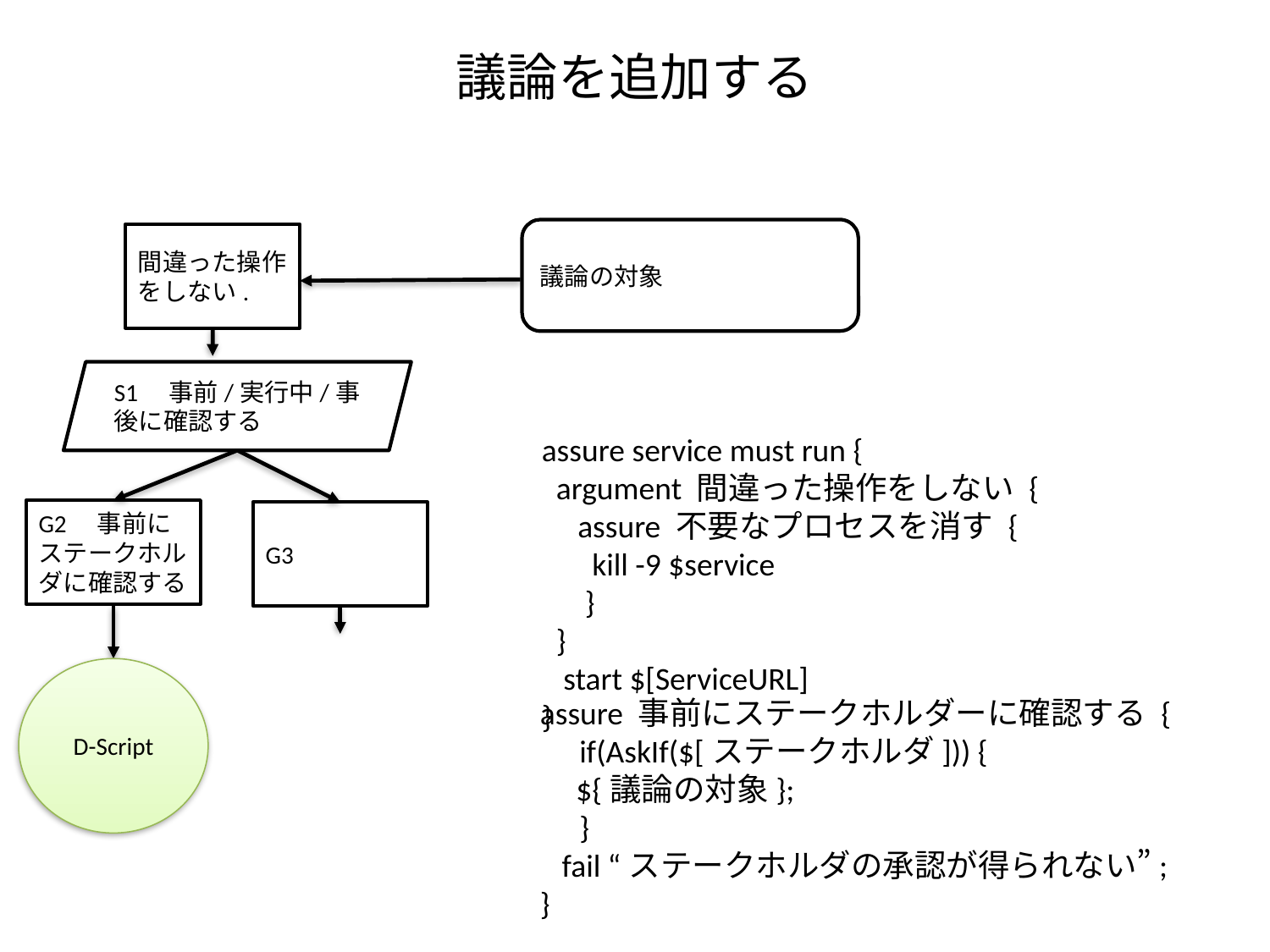

# 議論を追加する
議論の対象
間違った操作をしない.
S1　事前/実行中/事後に確認する
assure service must run {
  argument 間違った操作をしない {
     assure 不要なプロセスを消す {
       kill -9 $service
      }
  }
   start $[ServiceURL]
}
G2　事前にステークホルダに確認する
G3
D-Script
assure 事前にステークホルダーに確認する {
　if(AskIf($[ステークホルダ])) {
     ${議論の対象};
　}
   fail “ステークホルダの承認が得られない”;
}